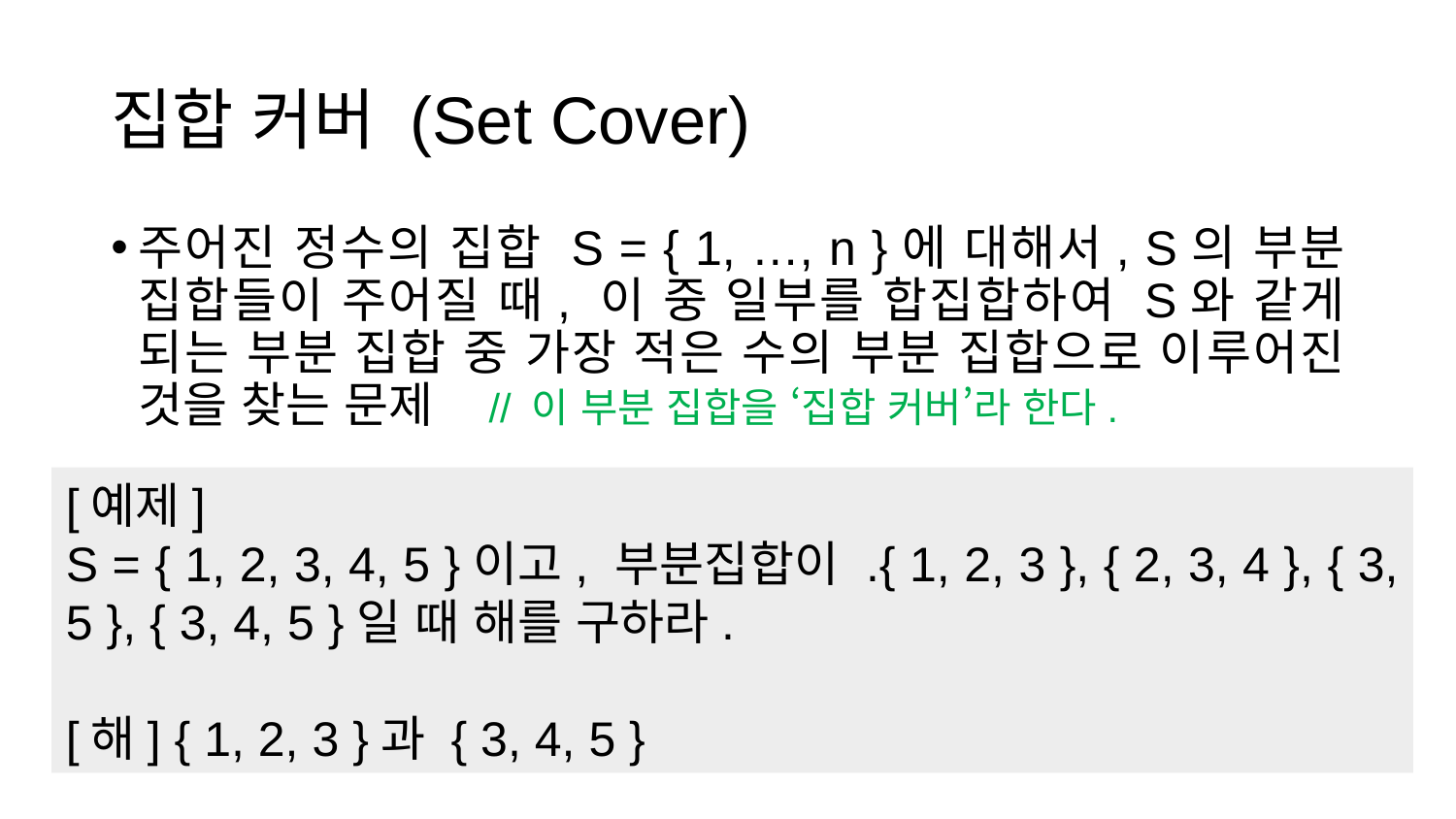

# 집합 커버 (Set Cover)
주어진 정수의 집합 S = { 1, …, n }에 대해서, S의 부분 집합들이 주어질 때, 이 중 일부를 합집합하여 S와 같게 되는 부분 집합 중 가장 적은 수의 부분 집합으로 이루어진 것을 찾는 문제    // 이 부분 집합을 ‘집합 커버’라 한다.

[예제]
S = { 1, 2, 3, 4, 5 }이고, 부분집합이 .{ 1, 2, 3 }, { 2, 3, 4 }, { 3, 5 }, { 3, 4, 5 }일 때 해를 구하라.

[해] { 1, 2, 3 }과 { 3, 4, 5 }